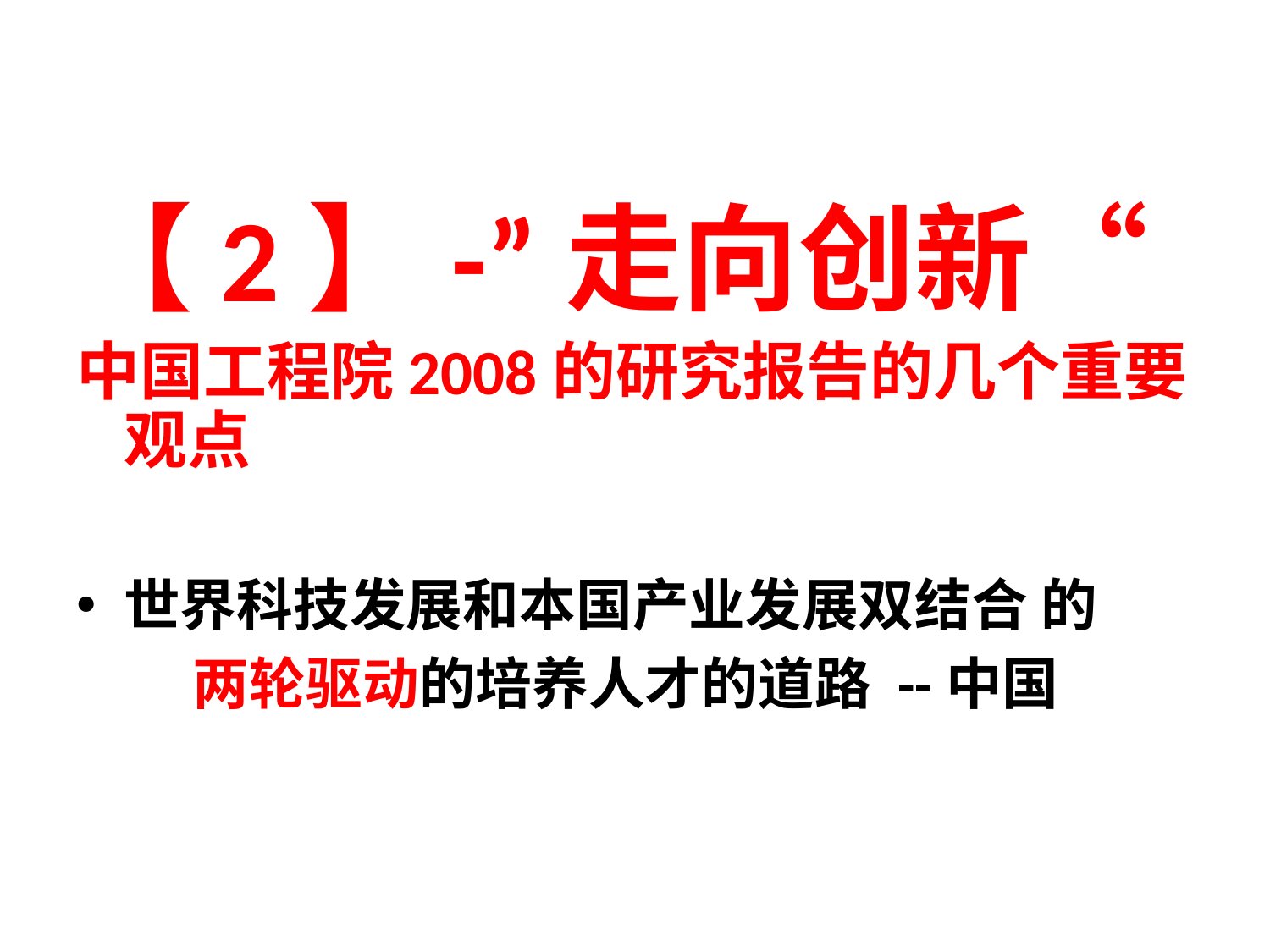

#

【2】-”走向创新“
中国工程院2008的研究报告的几个重要观点

世界科技发展和本国产业发展双结合 的
        两轮驱动的培养人才的道路 --中国